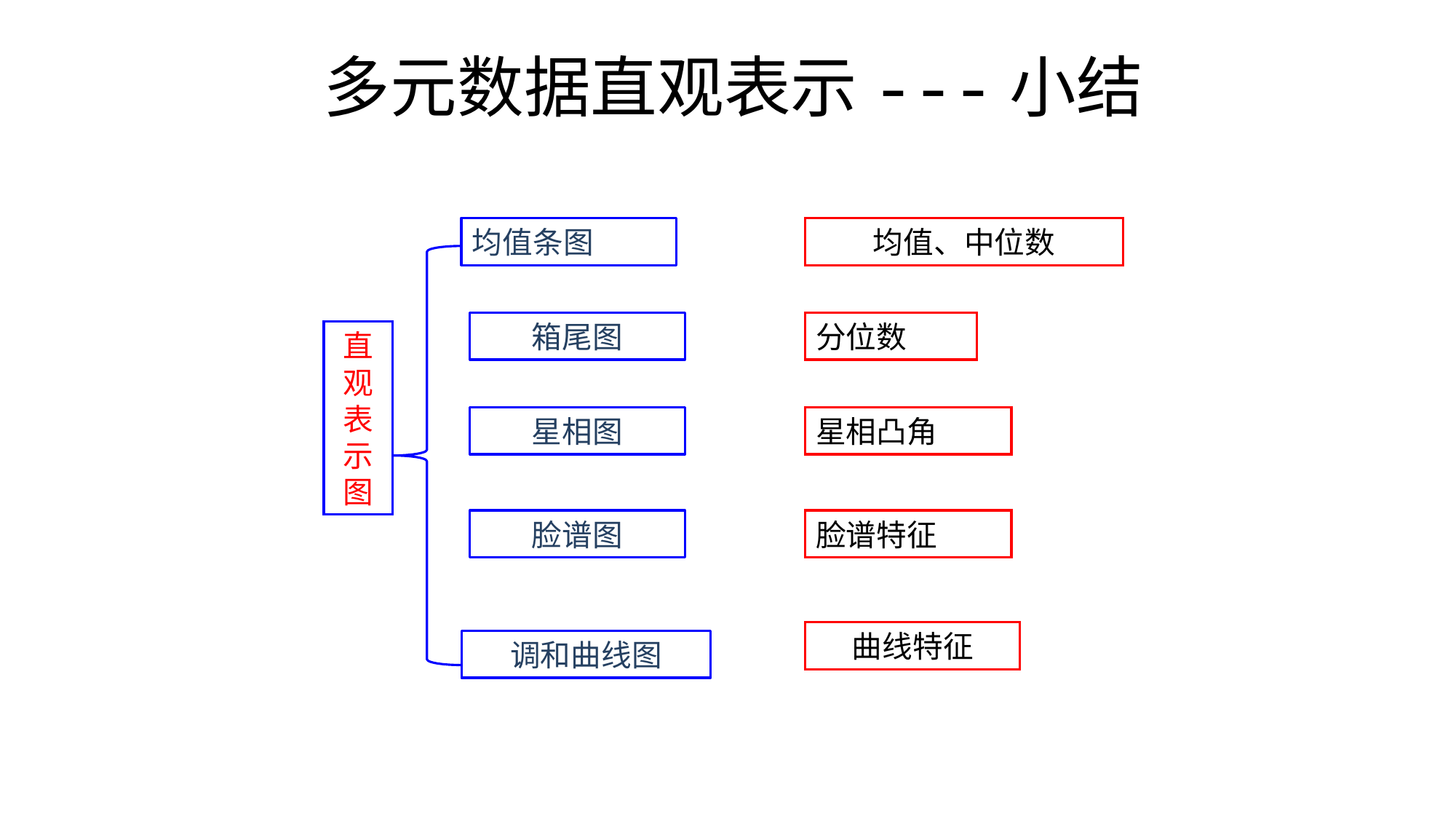

多元数据直观表示---小结
均值条图
均值、中位数

箱尾图
分位数
直观表示图
星相图
星相凸角
脸谱图
脸谱特征
曲线特征
调和曲线图